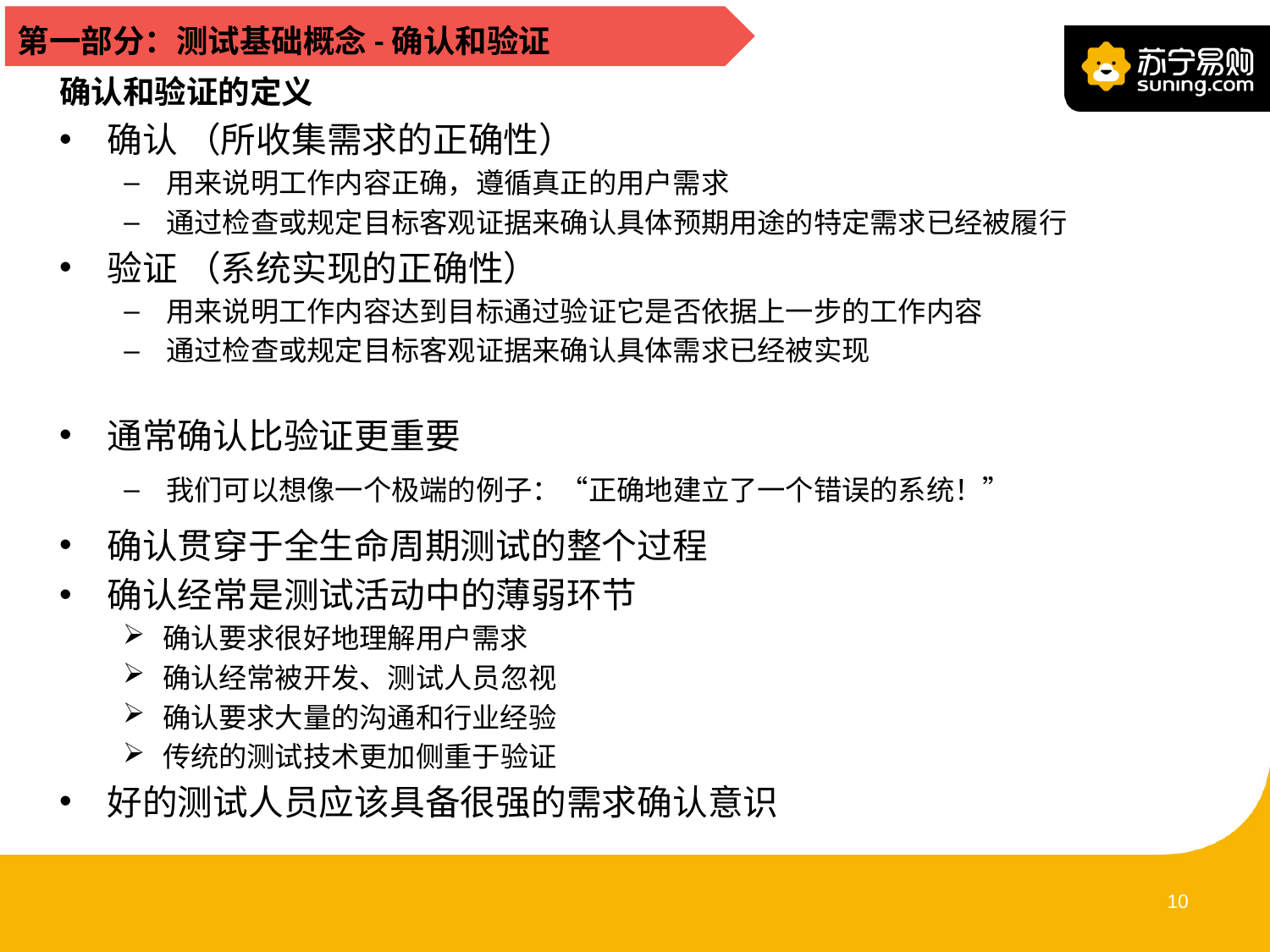

第一部分：测试基础概念-确认和验证
确认和验证的定义
确认 （所收集需求的正确性）
用来说明工作内容正确，遵循真正的用户需求
通过检查或规定目标客观证据来确认具体预期用途的特定需求已经被履行
验证 （系统实现的正确性）
用来说明工作内容达到目标通过验证它是否依据上一步的工作内容
通过检查或规定目标客观证据来确认具体需求已经被实现

通常确认比验证更重要
我们可以想像一个极端的例子：“正确地建立了一个错误的系统！”
确认贯穿于全生命周期测试的整个过程
确认经常是测试活动中的薄弱环节
确认要求很好地理解用户需求
确认经常被开发、测试人员忽视
确认要求大量的沟通和行业经验
传统的测试技术更加侧重于验证
好的测试人员应该具备很强的需求确认意识

10